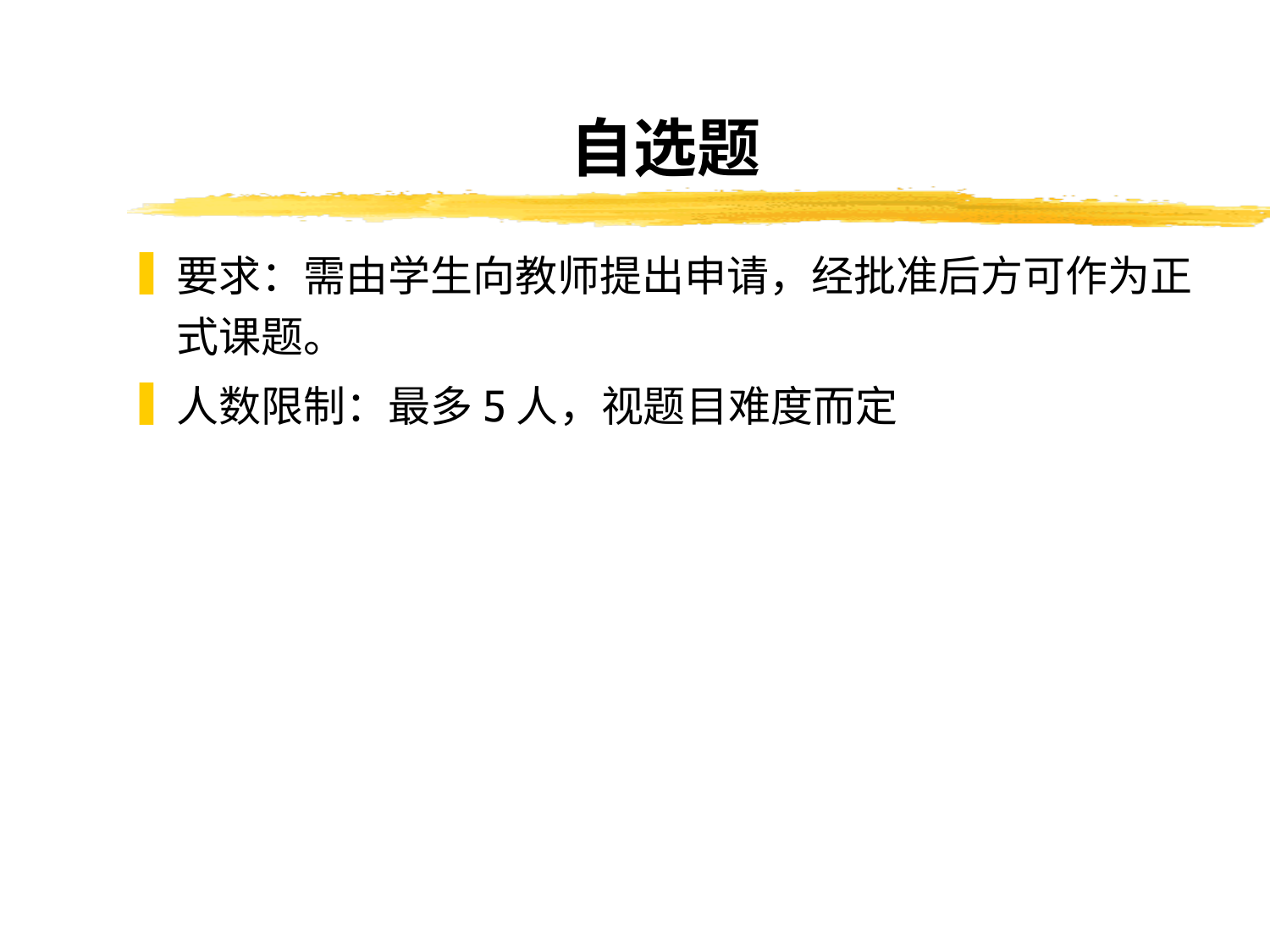

# 自选题
要求：需由学生向教师提出申请，经批准后方可作为正式课题。
人数限制：最多5人，视题目难度而定